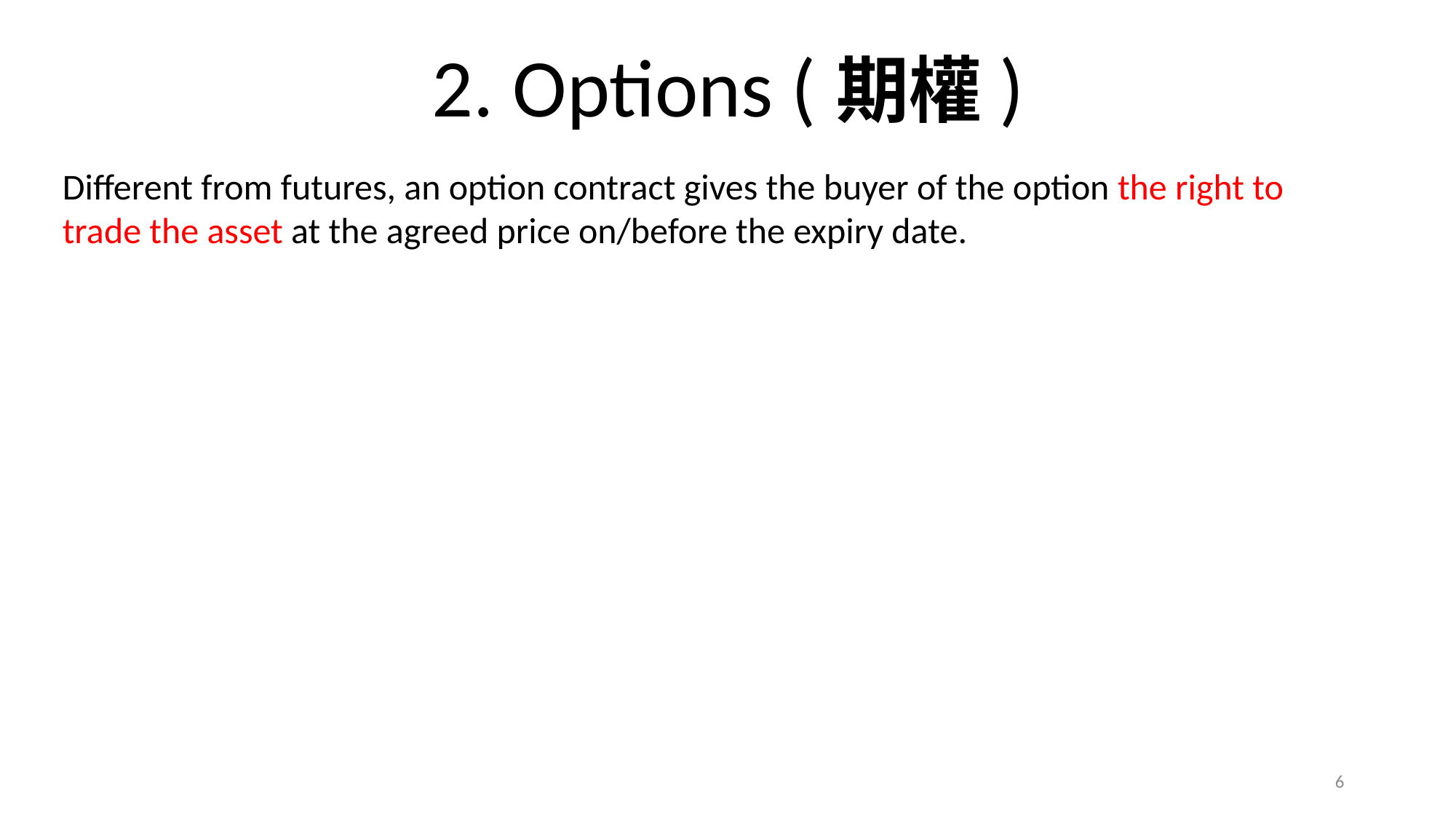

# 2. Options (期權)

Different from futures, an option contract gives the buyer of the option the right to trade the asset at the agreed price on/before the expiry date.

6